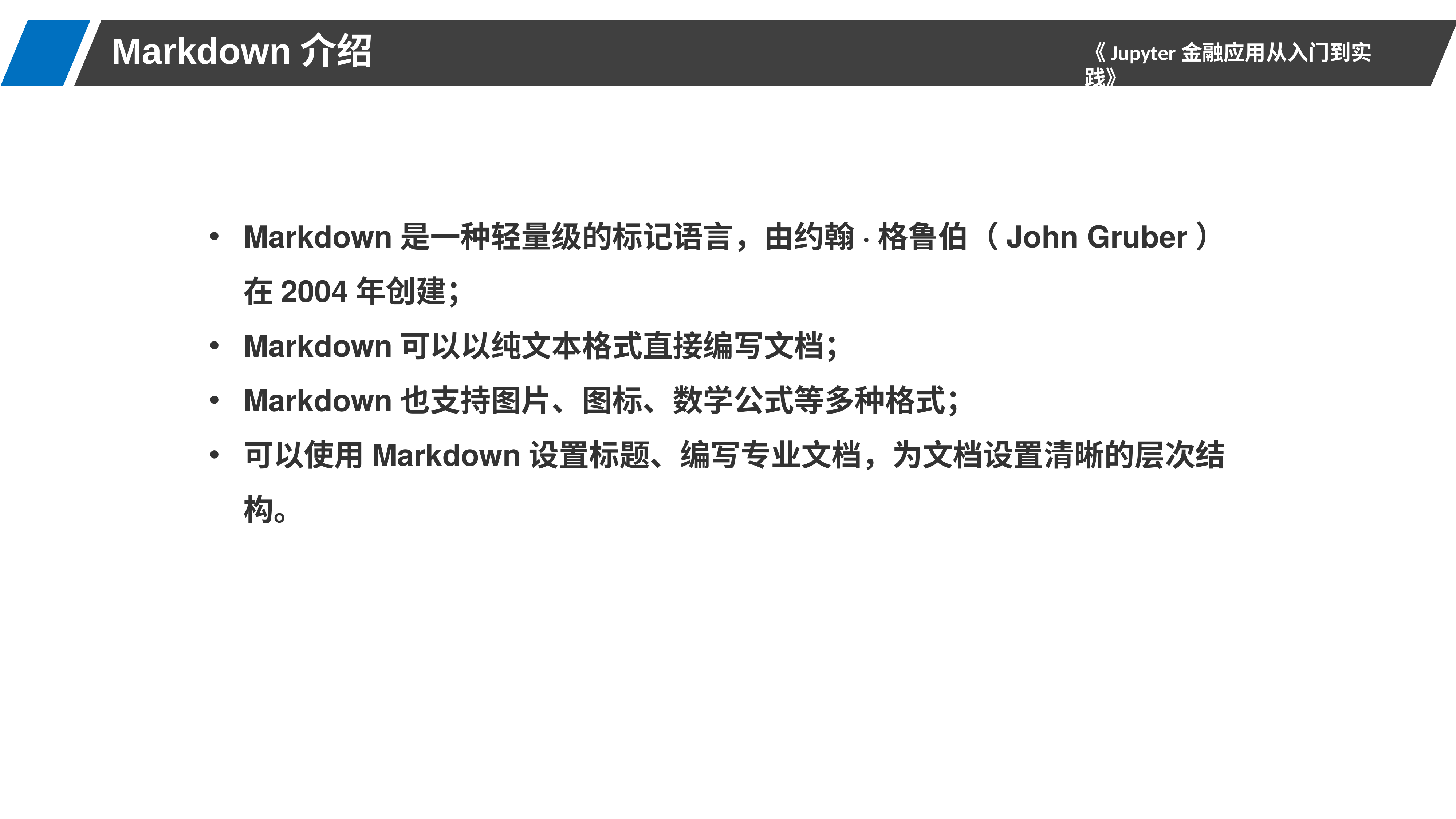

Markdown介绍
Markdown是一种轻量级的标记语言，由约翰·格鲁伯（John Gruber）在2004年创建；
Markdown可以以纯文本格式直接编写文档；
Markdown也支持图片、图标、数学公式等多种格式；
可以使用Markdown设置标题、编写专业文档，为文档设置清晰的层次结构。